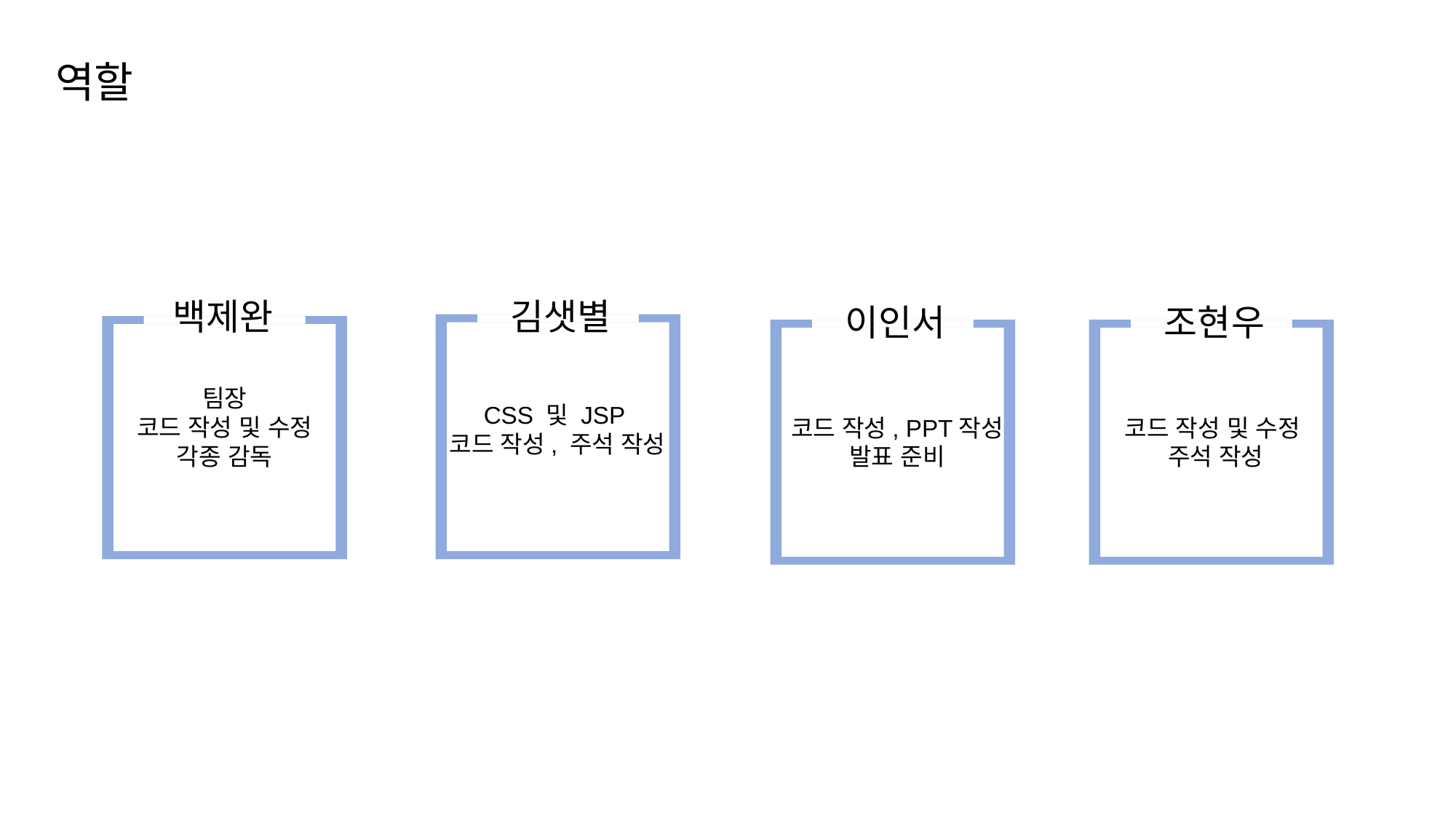

역할
백제완

팀장
코드 작성 및 수정
각종 감독
김샛별

CSS 및 JSP
코드 작성, 주석 작성
이인서

코드 작성, PPT작성
발표 준비
조현우

코드 작성 및 수정
주석 작성